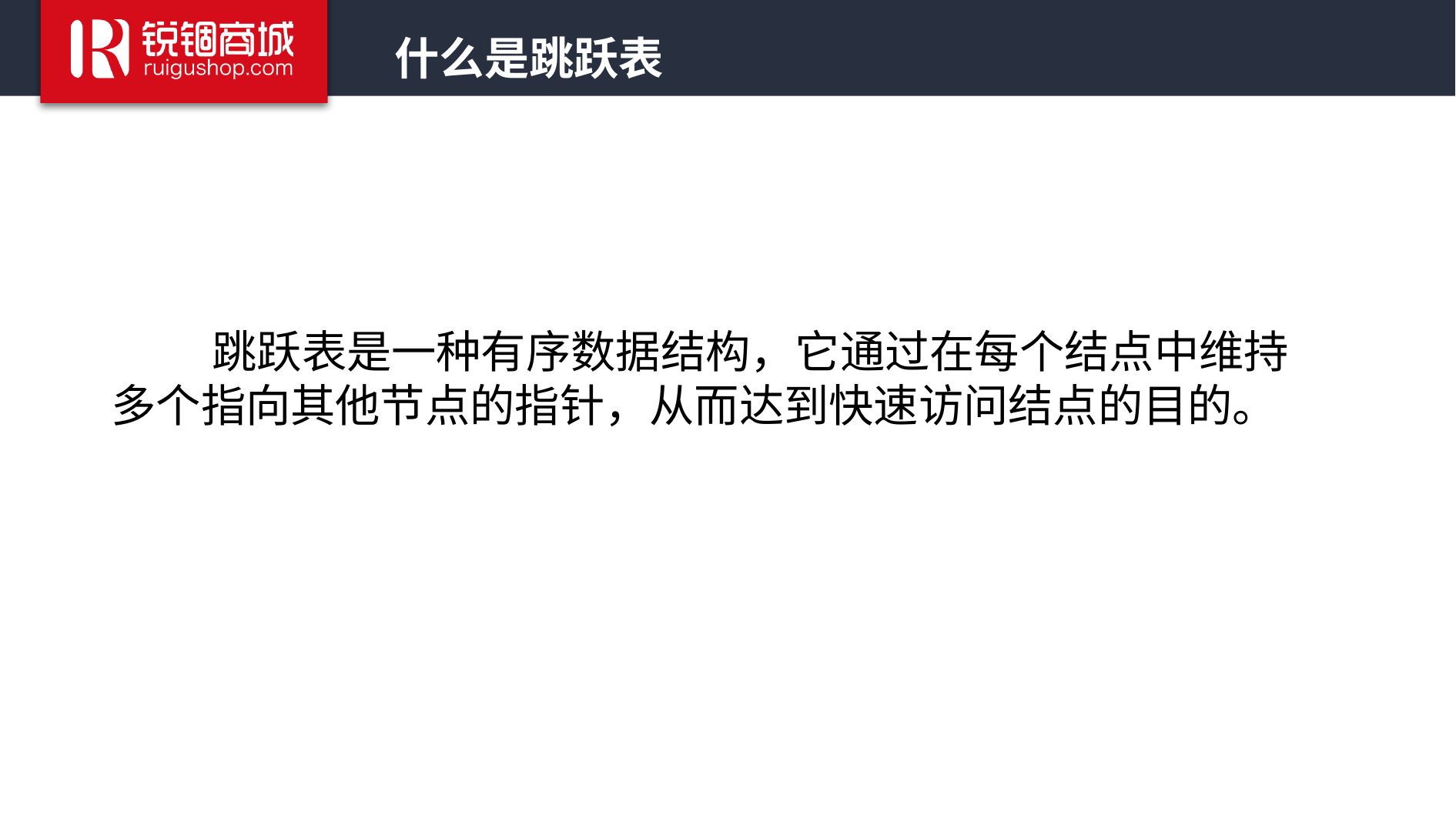

什么是跳跃表
         跳跃表是一种有序数据结构，它通过在每个结点中维持多个指向其他节点的指针，从而达到快速访问结点的目的。